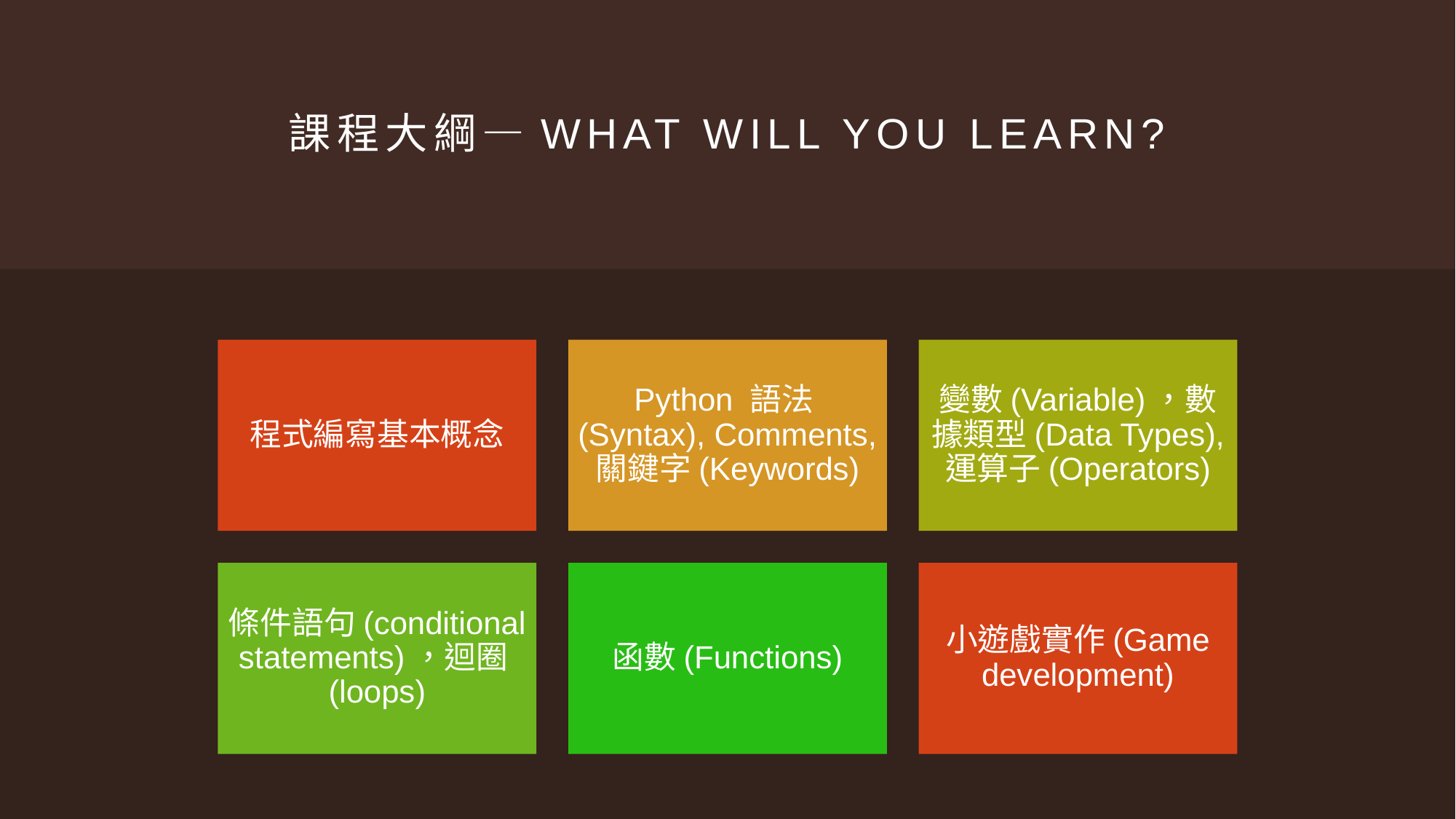

# 課程大綱—What will you learn?

程式編寫基本概念
Python 語法(Syntax), Comments, 關鍵字(Keywords)
變數(Variable)，數據類型(Data Types), 運算子(Operators)
條件語句(conditional statements)，迴圈(loops)
函數(Functions)
小遊戲實作(Game development)